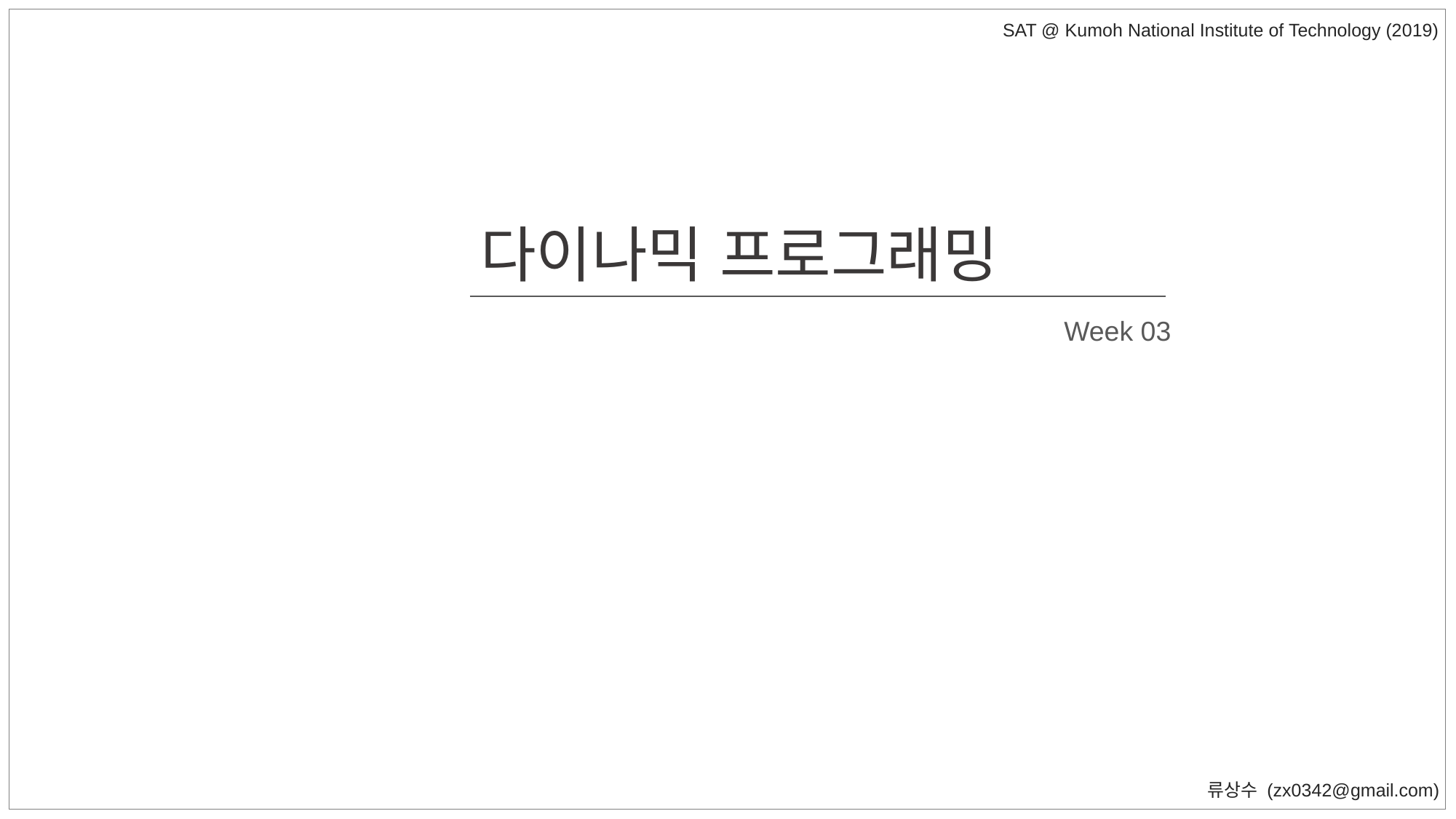

SAT @ Kumoh National Institute of Technology (2019)
# 다이나믹 프로그래밍
Week 03
류상수 (zx0342@gmail.com)